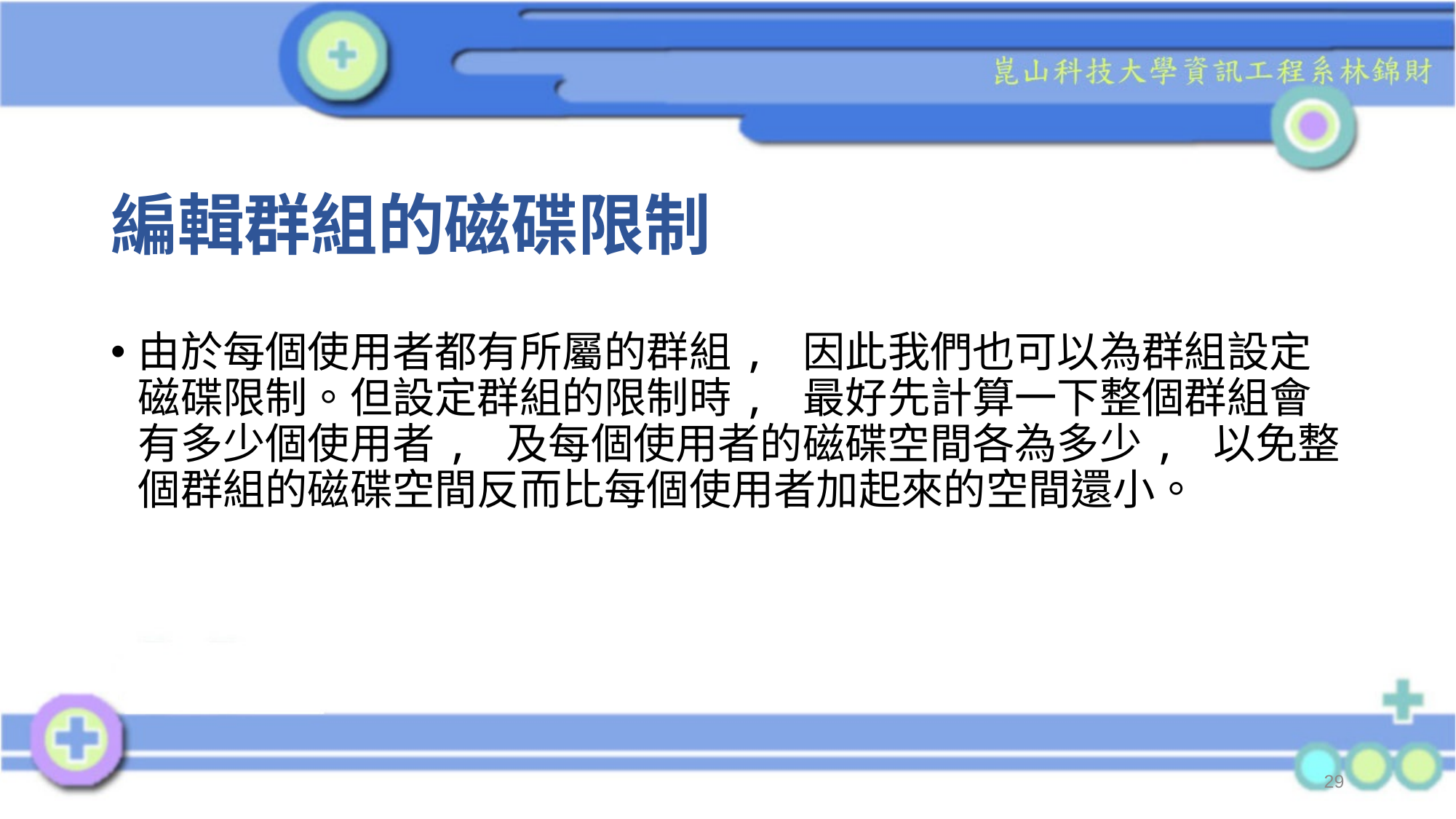

# 編輯群組的磁碟限制
由於每個使用者都有所屬的群組, 因此我們也可以為群組設定磁碟限制。但設定群組的限制時, 最好先計算一下整個群組會有多少個使用者, 及每個使用者的磁碟空間各為多少, 以免整個群組的磁碟空間反而比每個使用者加起來的空間還小。

29